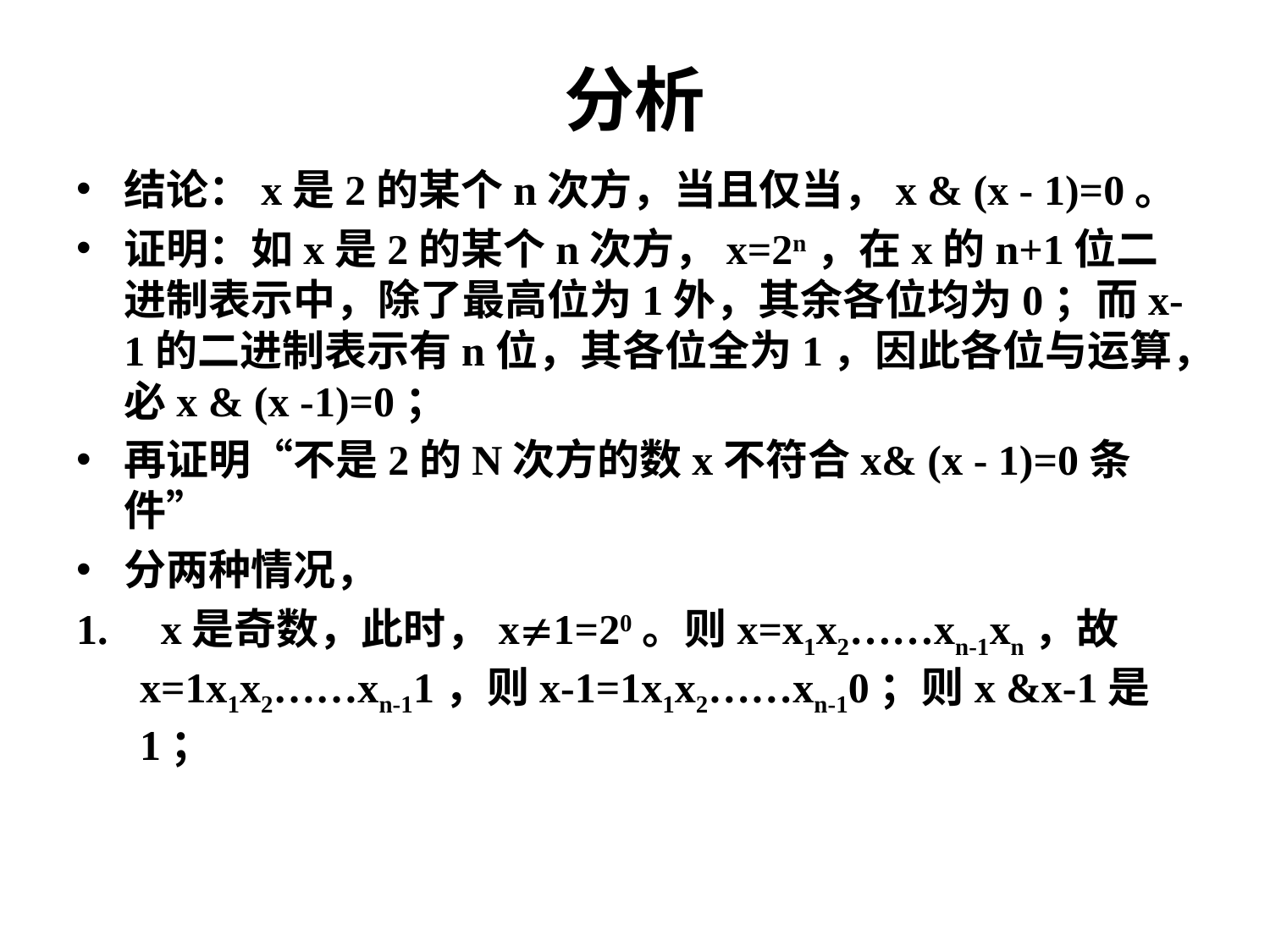

# 分析
结论：x是2的某个n次方，当且仅当，x & (x - 1)=0。
证明：如x是2的某个n次方，x=2n，在x的n+1位二进制表示中，除了最高位为1外，其余各位均为0；而x-1的二进制表示有n位，其各位全为1，因此各位与运算，必x & (x -1)=0；
再证明“不是2的N次方的数x不符合x& (x - 1)=0条件”
分两种情况，
  x是奇数，此时，x≠1=20。则x=x1x2……xn-1xn，故x=1x1x2……xn-11，则x-1=1x1x2……xn-10；则x &x-1是1；